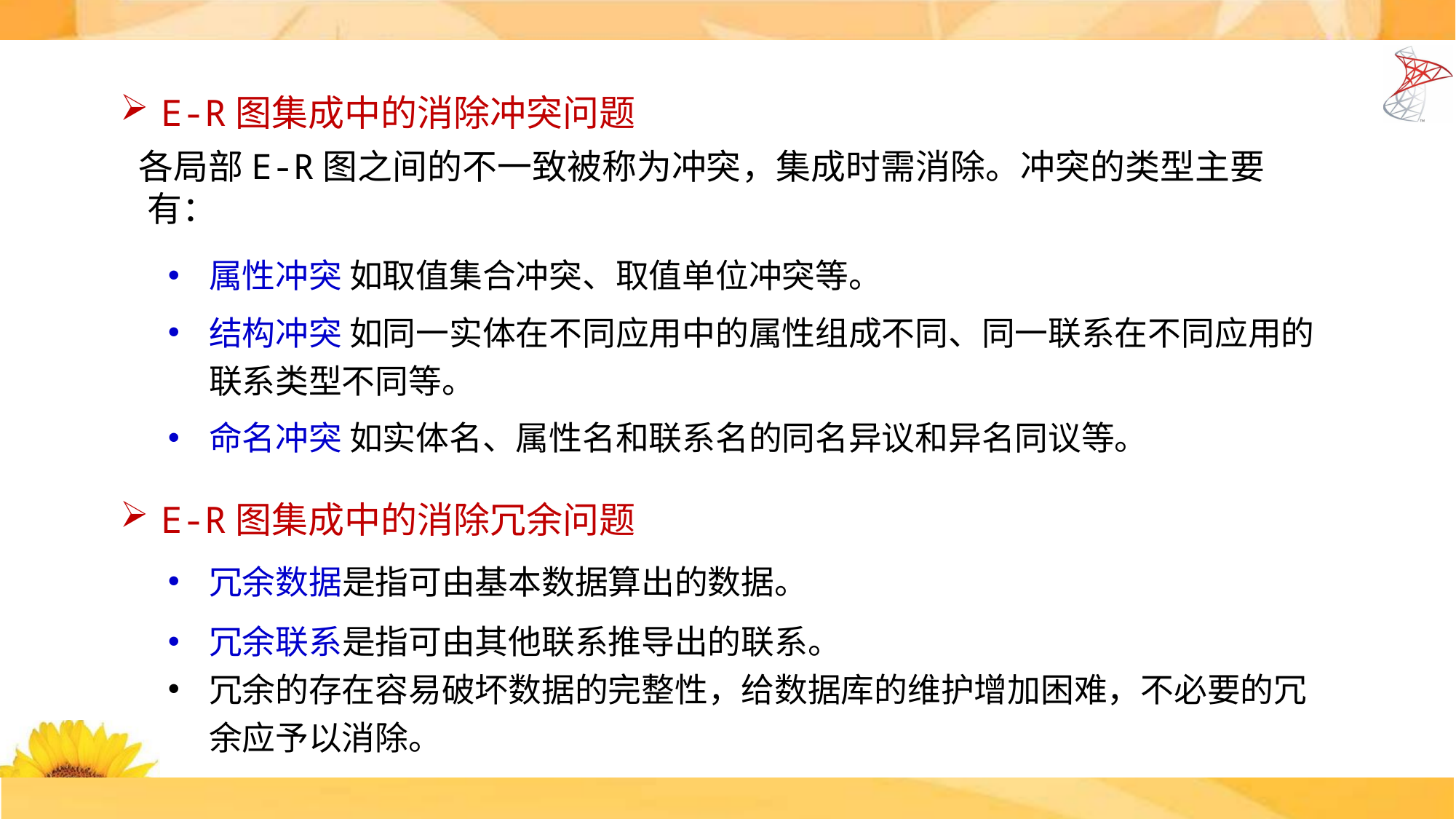

E-R图集成中的消除冲突问题
  各局部E-R图之间的不一致被称为冲突，集成时需消除。冲突的类型主要有：
属性冲突 如取值集合冲突、取值单位冲突等。
结构冲突 如同一实体在不同应用中的属性组成不同、同一联系在不同应用的联系类型不同等。
命名冲突 如实体名、属性名和联系名的同名异议和异名同议等。
E-R图集成中的消除冗余问题
冗余数据是指可由基本数据算出的数据。
冗余联系是指可由其他联系推导出的联系。
冗余的存在容易破坏数据的完整性，给数据库的维护增加困难，不必要的冗余应予以消除。